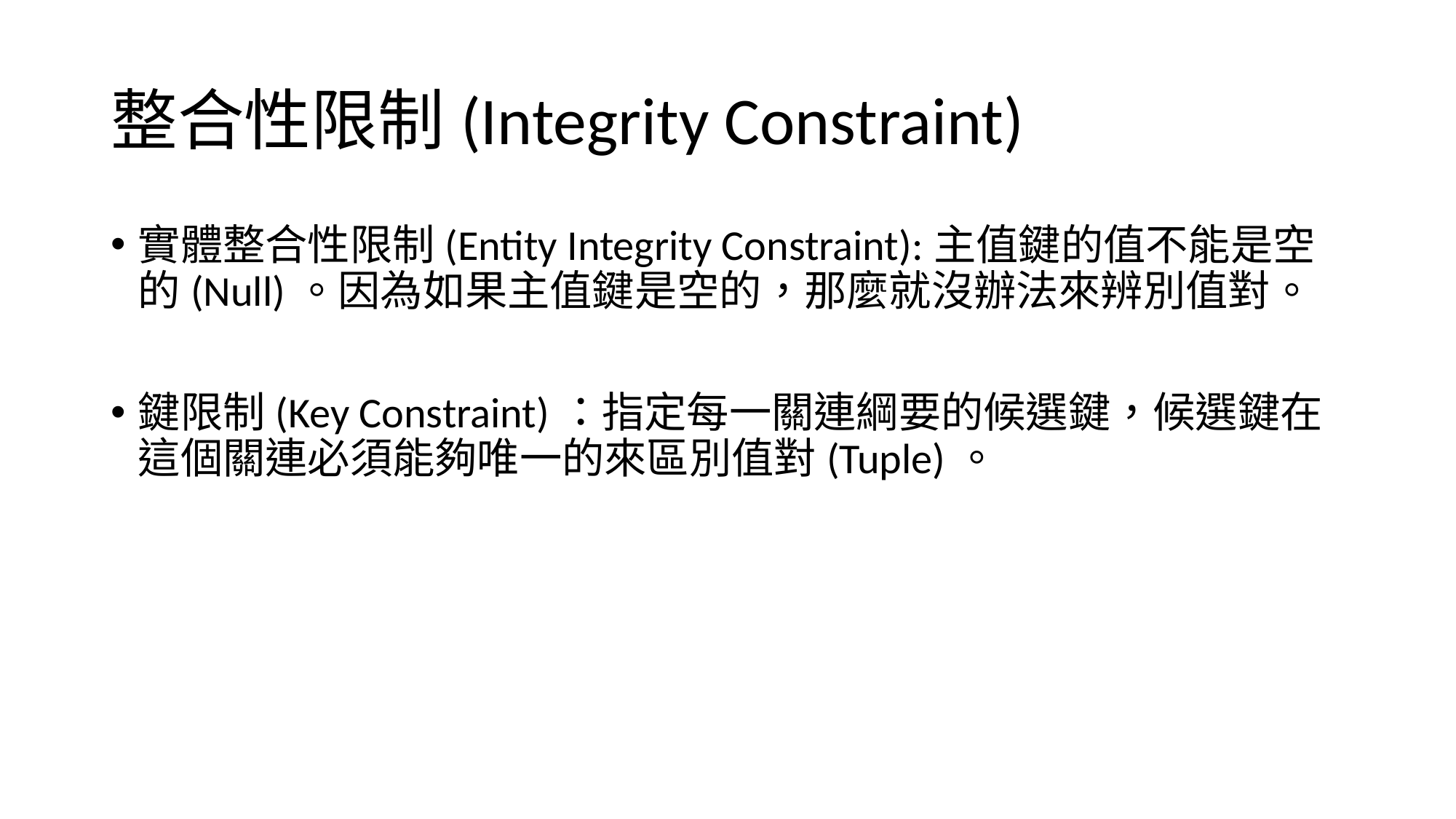

# 整合性限制(Integrity Constraint)
實體整合性限制(Entity Integrity Constraint):主值鍵的值不能是空的(Null)。因為如果主值鍵是空的，那麼就沒辦法來辨別值對。

鍵限制(Key Constraint)：指定每一關連綱要的候選鍵，候選鍵在這個關連必須能夠唯一的來區別值對(Tuple)。